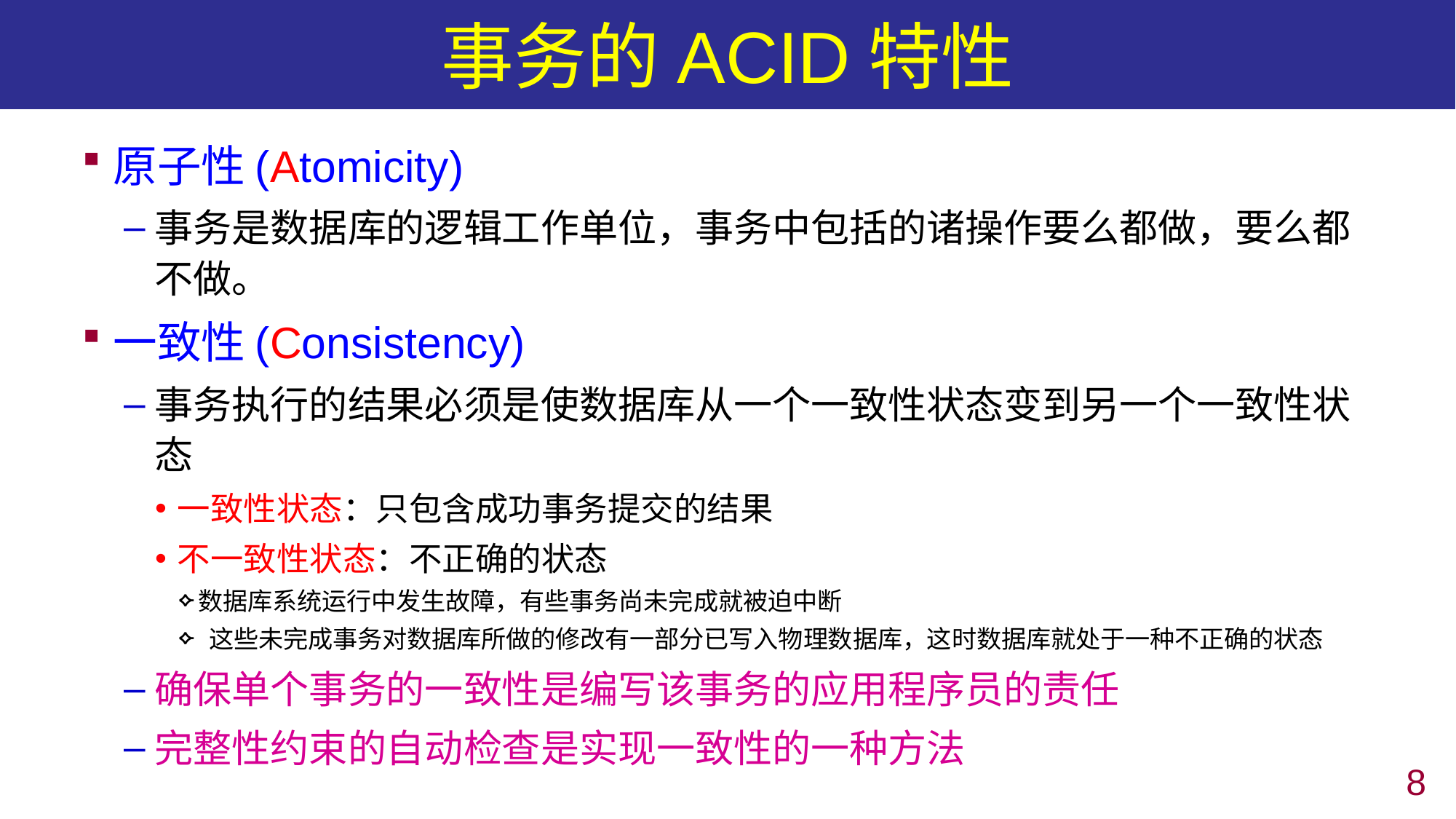

# 事务的ACID特性
原子性(Atomicity)
事务是数据库的逻辑工作单位，事务中包括的诸操作要么都做，要么都不做。
一致性(Consistency)
事务执行的结果必须是使数据库从一个一致性状态变到另一个一致性状态
一致性状态：只包含成功事务提交的结果
不一致性状态：不正确的状态
数据库系统运行中发生故障，有些事务尚未完成就被迫中断
 这些未完成事务对数据库所做的修改有一部分已写入物理数据库，这时数据库就处于一种不正确的状态
确保单个事务的一致性是编写该事务的应用程序员的责任
完整性约束的自动检查是实现一致性的一种方法
8